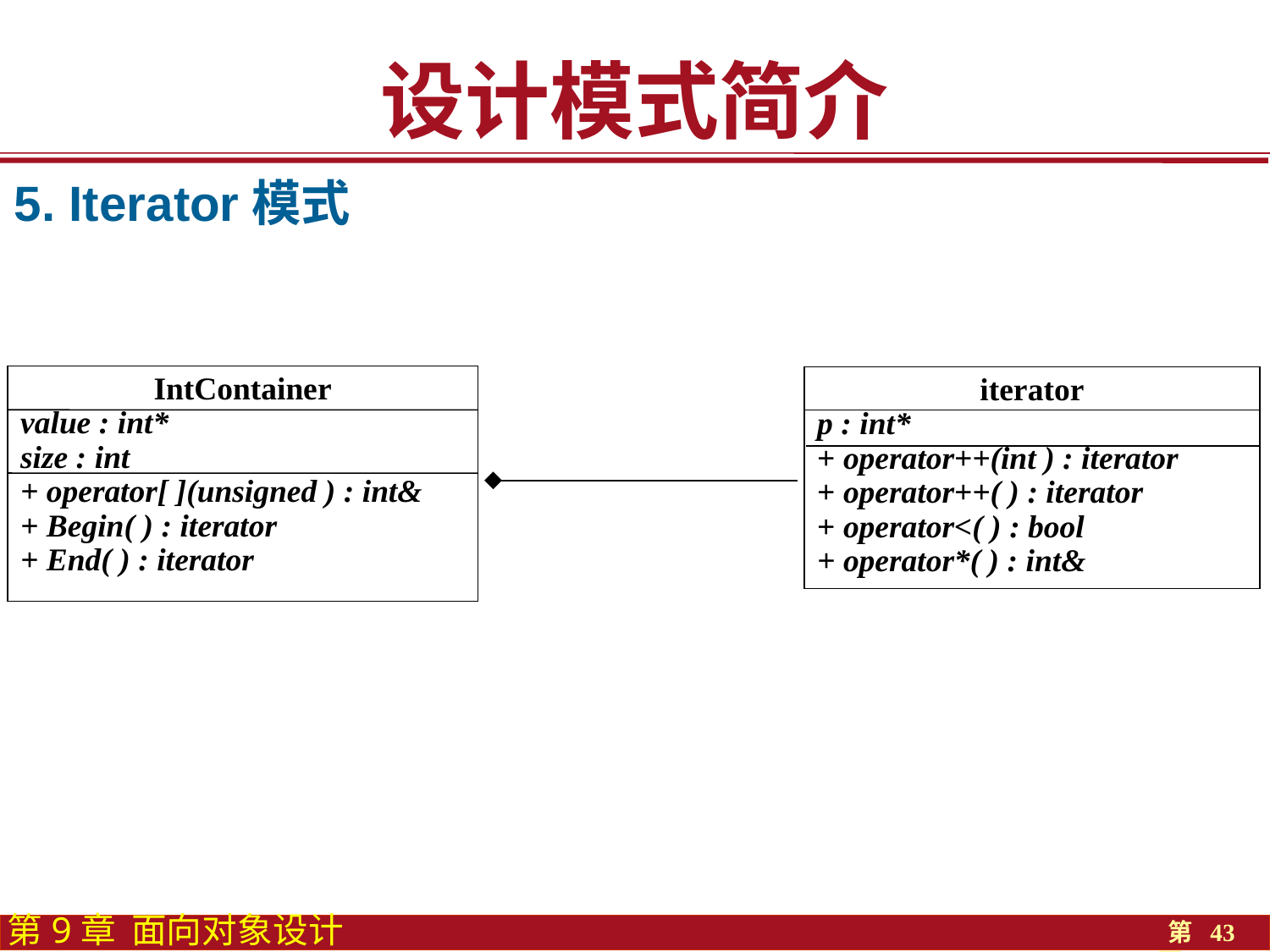

设计模式简介
5. Iterator模式
IntContainer
value : int*
size : int
+ operator[ ](unsigned ) : int&
+ Begin( ) : iterator
+ End( ) : iterator
iterator
p : int*
+ operator++(int ) : iterator
+ operator++( ) : iterator
+ operator<( ) : bool
+ operator*( ) : int&